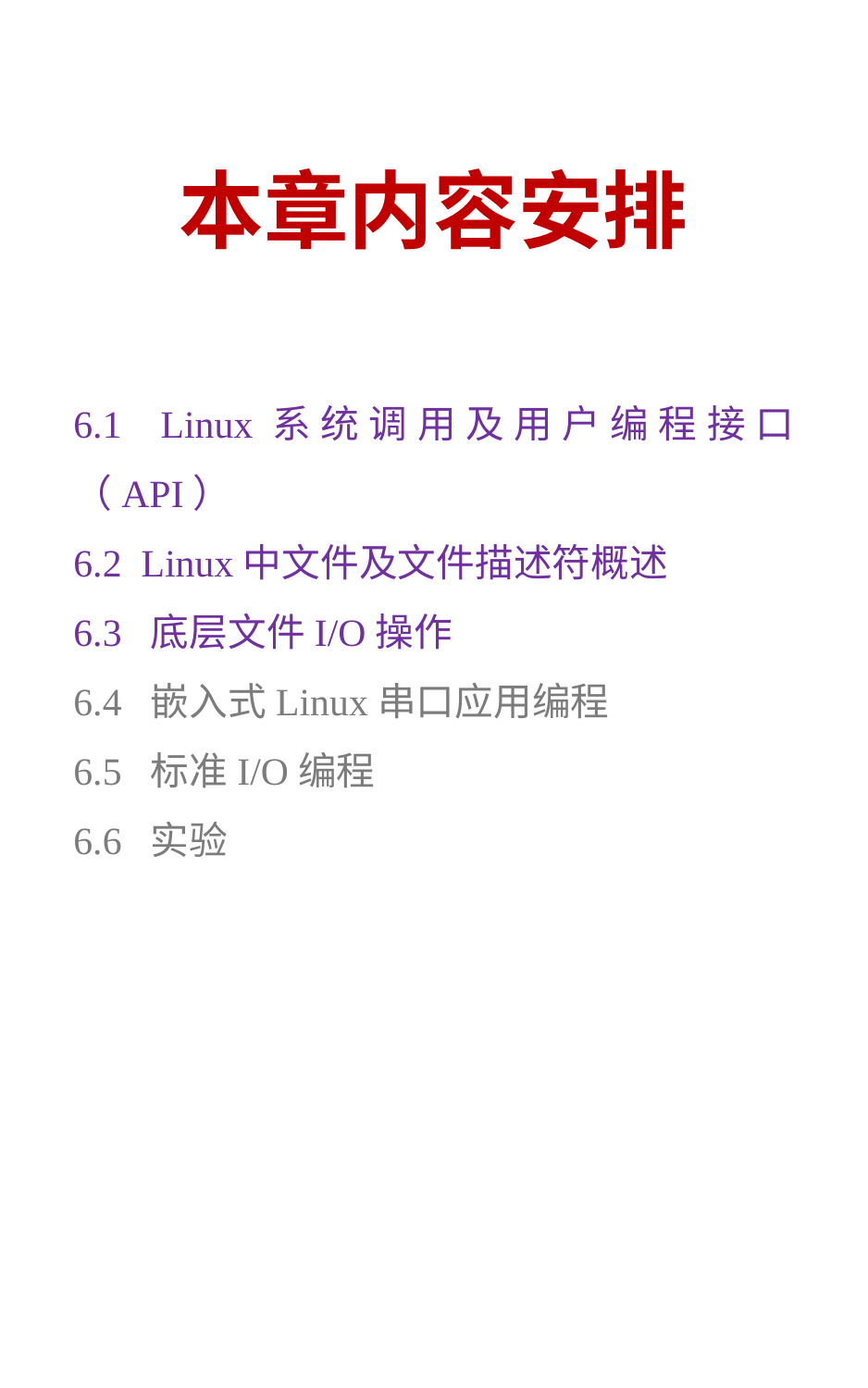

# 本章内容安排
6.1  Linux系统调用及用户编程接口（API）
6.2  Linux中文件及文件描述符概述
6.3  底层文件I/O操作
6.4  嵌入式Linux串口应用编程
6.5  标准I/O编程
6.6  实验